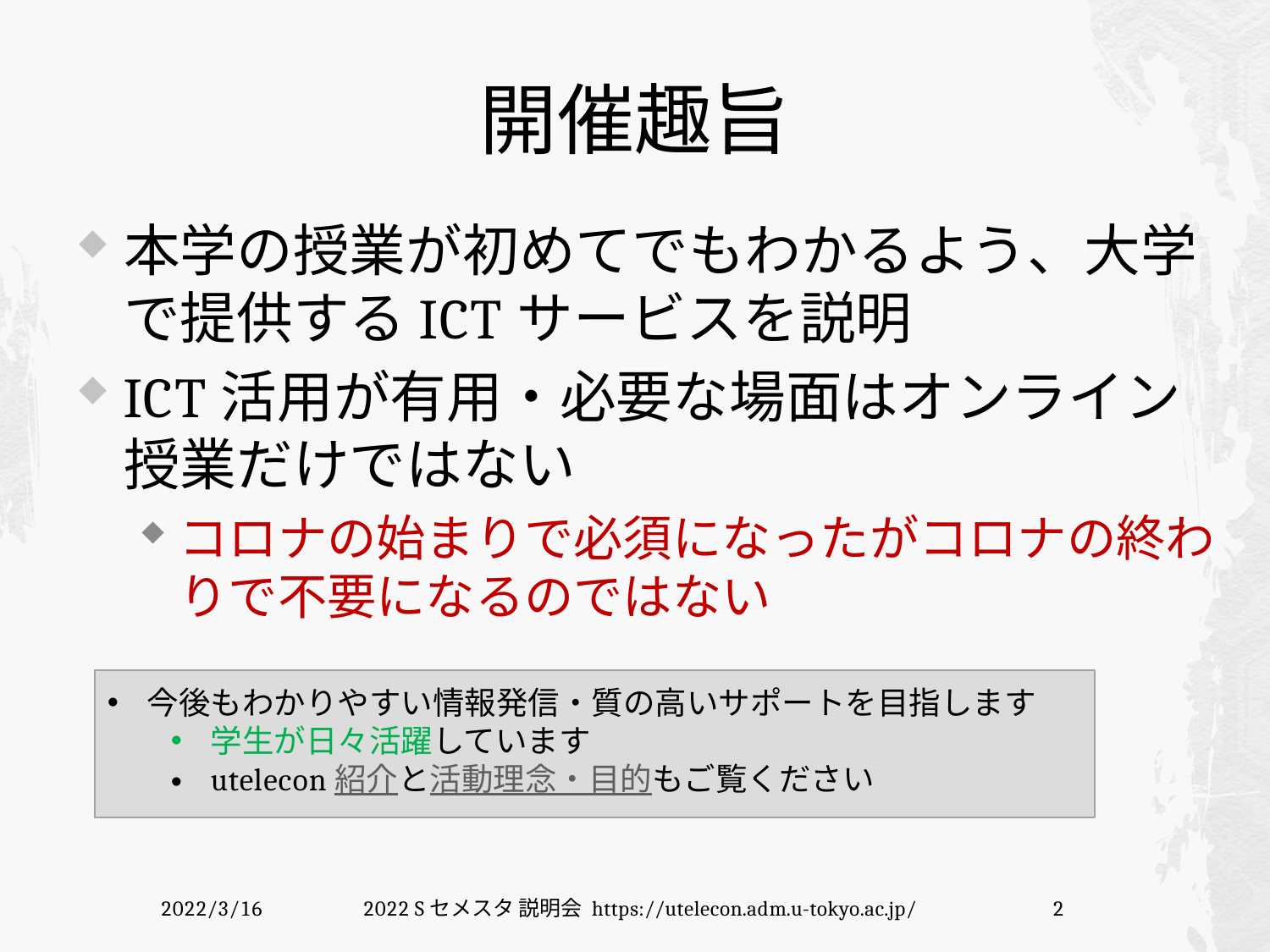

# 開催趣旨
本学の授業が初めてでもわかるよう、大学で提供するICTサービスを説明
ICT活用が有用・必要な場面はオンライン授業だけではない
コロナの始まりで必須になったがコロナの終わりで不要になるのではない
今後もわかりやすい情報発信・質の高いサポートを目指します
学生が日々活躍しています
utelecon紹介と活動理念・目的もご覧ください
2022/3/16
2022 Sセメスタ 説明会 https://utelecon.adm.u-tokyo.ac.jp/
2